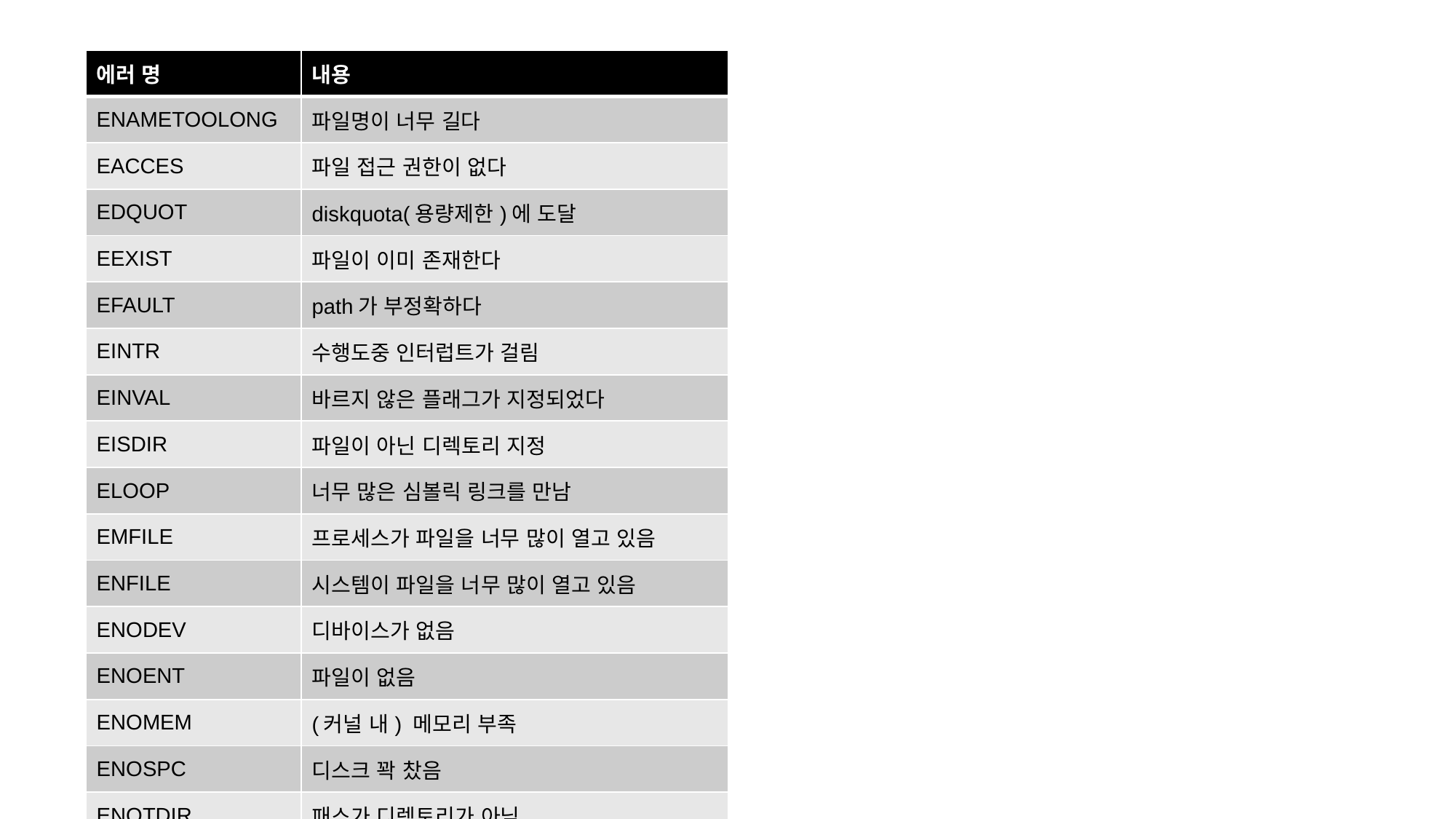

| 에러 명 | 내용 |
| --- | --- |
| ENAMETOOLONG | 파일명이 너무 길다 |
| EACCES | 파일 접근 권한이 없다 |
| EDQUOT | diskquota(용량제한)에 도달 |
| EEXIST | 파일이 이미 존재한다 |
| EFAULT | path가 부정확하다 |
| EINTR | 수행도중 인터럽트가 걸림 |
| EINVAL | 바르지 않은 플래그가 지정되었다 |
| EISDIR | 파일이 아닌 디렉토리 지정 |
| ELOOP | 너무 많은 심볼릭 링크를 만남 |
| EMFILE | 프로세스가 파일을 너무 많이 열고 있음 |
| ENFILE | 시스템이 파일을 너무 많이 열고 있음 |
| ENODEV | 디바이스가 없음 |
| ENOENT | 파일이 없음 |
| ENOMEM | (커널 내) 메모리 부족 |
| ENOSPC | 디스크 꽉 찼음 |
| ENOTDIR | 패스가 디렉토리가 아님 |
| ENXIO | FIFO를 할 곳이 없다(No such device or address) |
| EOPNOTSUPP | tmpfile 지원이 안됨 |
| EOVERFLOW | 파일이 너무 큼 |
| EPERM | O\_NOATIME의 권한이 없음 |
| EROFS | 읽기 전용 디스크에 쓰려고 함 |
| ETXTBSY | 실행중인 프로그램에 쓰기권한이 없음 |
| EWOULDBLOCK | O\_NONBLOCK지정시 Block이 되는 상태 |